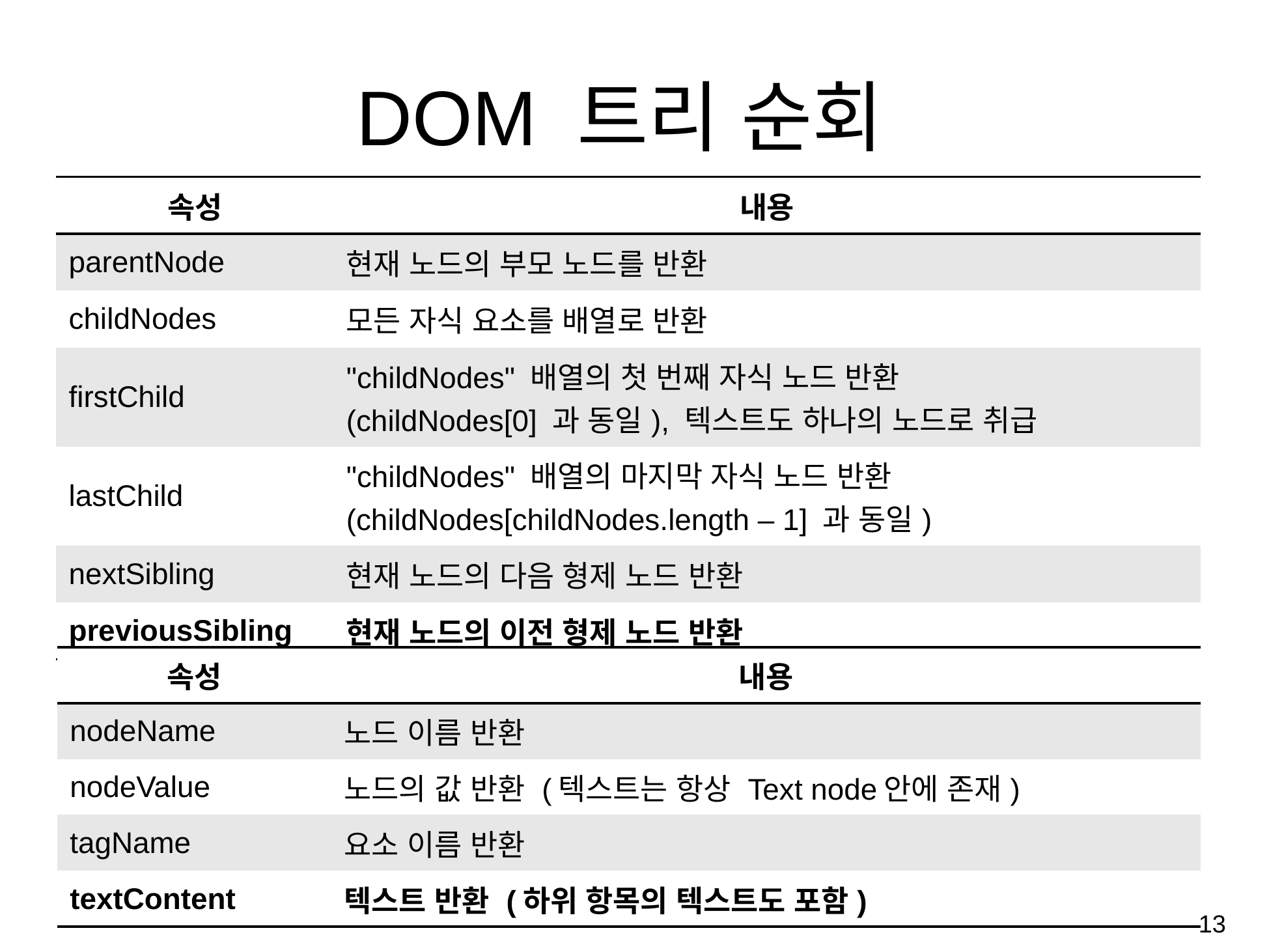

# DOM 트리 순회
| 속성 | 내용 |
| --- | --- |
| parentNode | 현재 노드의 부모 노드를 반환 |
| childNodes | 모든 자식 요소를 배열로 반환 |
| firstChild | "childNodes" 배열의 첫 번째 자식 노드 반환 (childNodes[0] 과 동일), 텍스트도 하나의 노드로 취급 |
| lastChild | "childNodes" 배열의 마지막 자식 노드 반환(childNodes[childNodes.length – 1] 과 동일) |
| nextSibling | 현재 노드의 다음 형제 노드 반환 |
| previousSibling | 현재 노드의 이전 형제 노드 반환 |
| 속성 | 내용 |
| --- | --- |
| nodeName | 노드 이름 반환 |
| nodeValue | 노드의 값 반환 (텍스트는 항상 Text node안에 존재) |
| tagName | 요소 이름 반환 |
| textContent | 텍스트 반환 (하위 항목의 텍스트도 포함) |
13